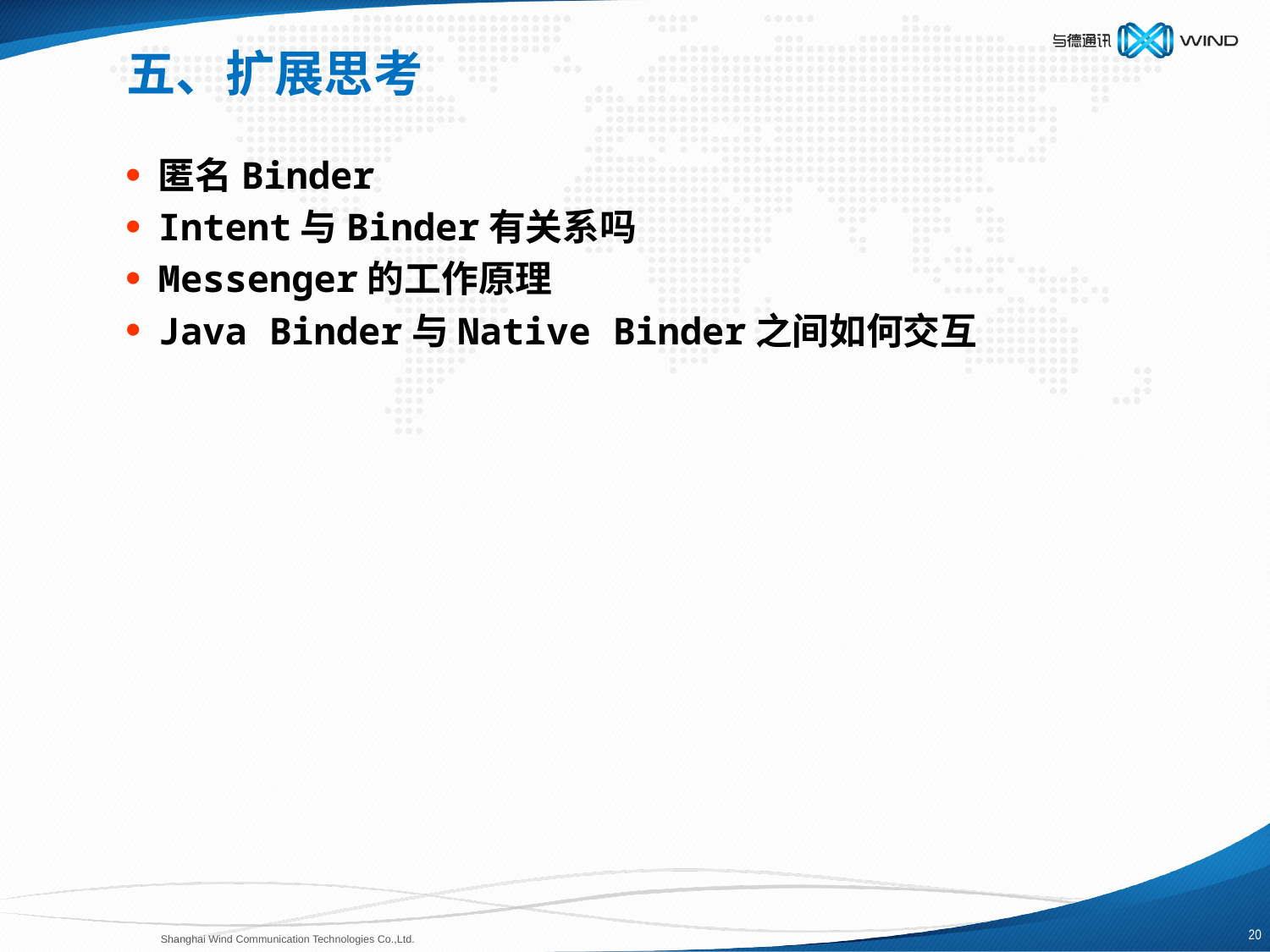

# 五、扩展思考
匿名Binder
Intent与Binder有关系吗
Messenger的工作原理
Java Binder与Native Binder之间如何交互

20